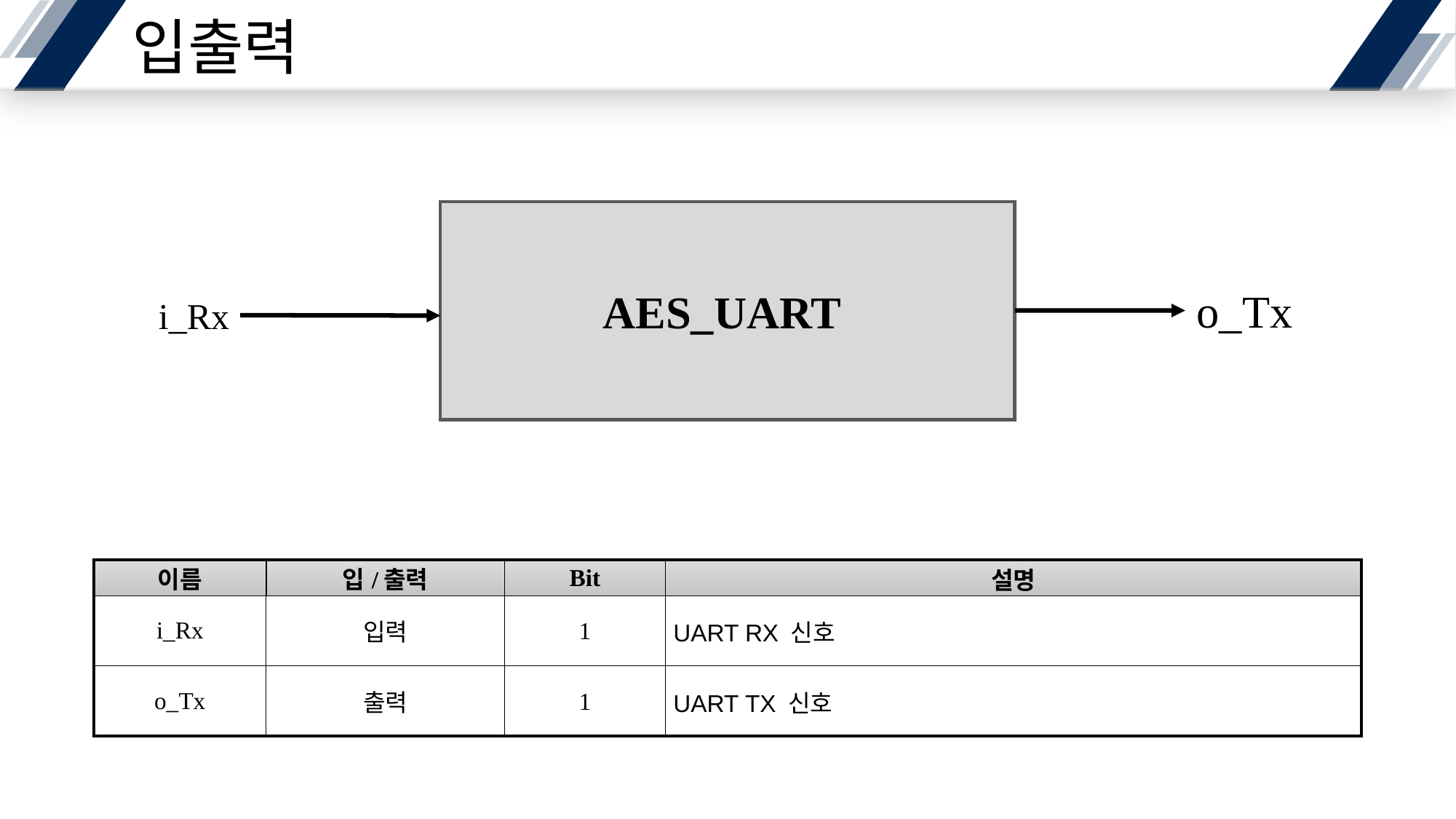

입출력
AES_UART
o_Tx
i_Rx
| 이름 | 입/출력 | Bit | 설명 |
| --- | --- | --- | --- |
| i\_Rx | 입력 | 1 | UART RX 신호 |
| o\_Tx | 출력 | 1 | UART TX 신호 |